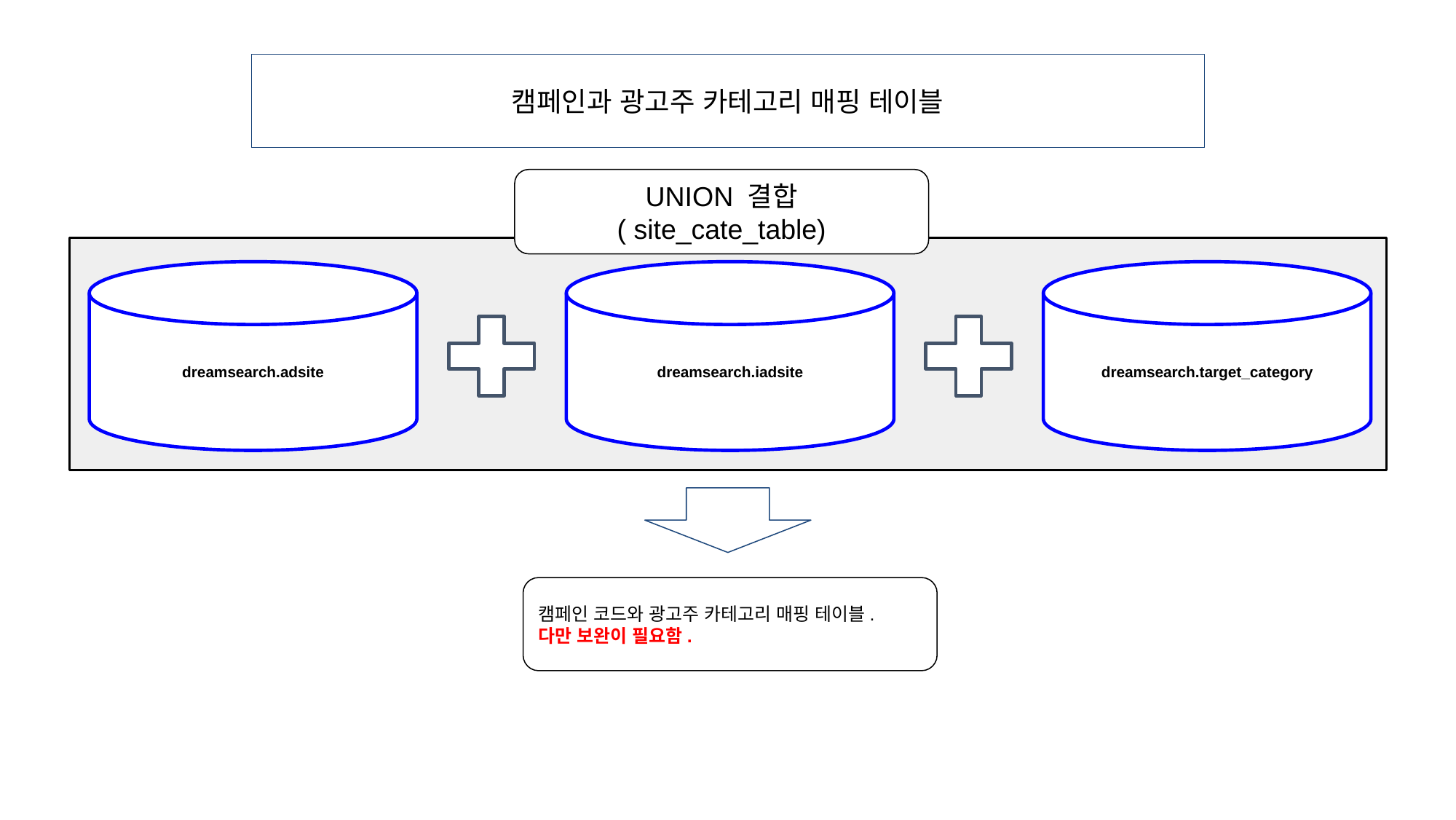

캠페인과 광고주 카테고리 매핑 테이블
UNION 결합
( site_cate_table)

dreamsearch.adsite
dreamsearch.iadsite
dreamsearch.target_category

캠페인 코드와 광고주 카테고리 매핑 테이블.
다만 보완이 필요함.